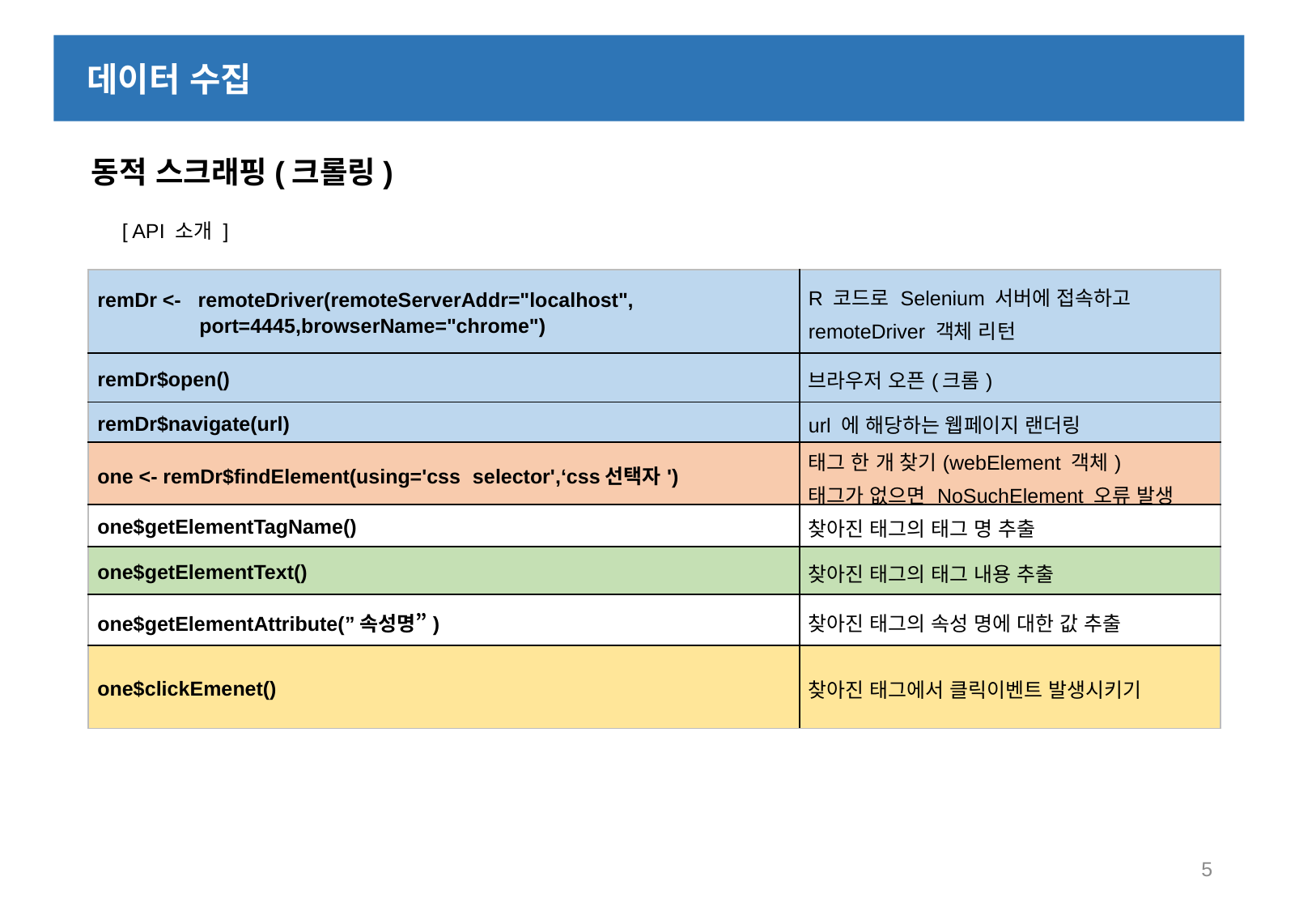

데이터 수집

 동적 스크래핑(크롤링)
[ API 소개 ]

| remDr <- remoteDriver(remoteServerAddr="localhost", port=4445,browserName="chrome") | R 코드로 Selenium 서버에 접속하고 remoteDriver 객체 리턴 |
| --- | --- |
| remDr$open() | 브라우저 오픈(크롬) |
| remDr$navigate(url) | url 에 해당하는 웹페이지 랜더링 |
| one <- remDr$findElement(using='css selector',‘css선택자') | 태그 한 개 찾기(webElement 객체) 태그가 없으면 NoSuchElement 오류 발생 |
| one$getElementTagName() | 찾아진 태그의 태그 명 추출 |
| one$getElementText() | 찾아진 태그의 태그 내용 추출 |
| one$getElementAttribute(”속성명”) | 찾아진 태그의 속성 명에 대한 값 추출 |
| one$clickEmenet() | 찾아진 태그에서 클릭이벤트 발생시키기 |
5